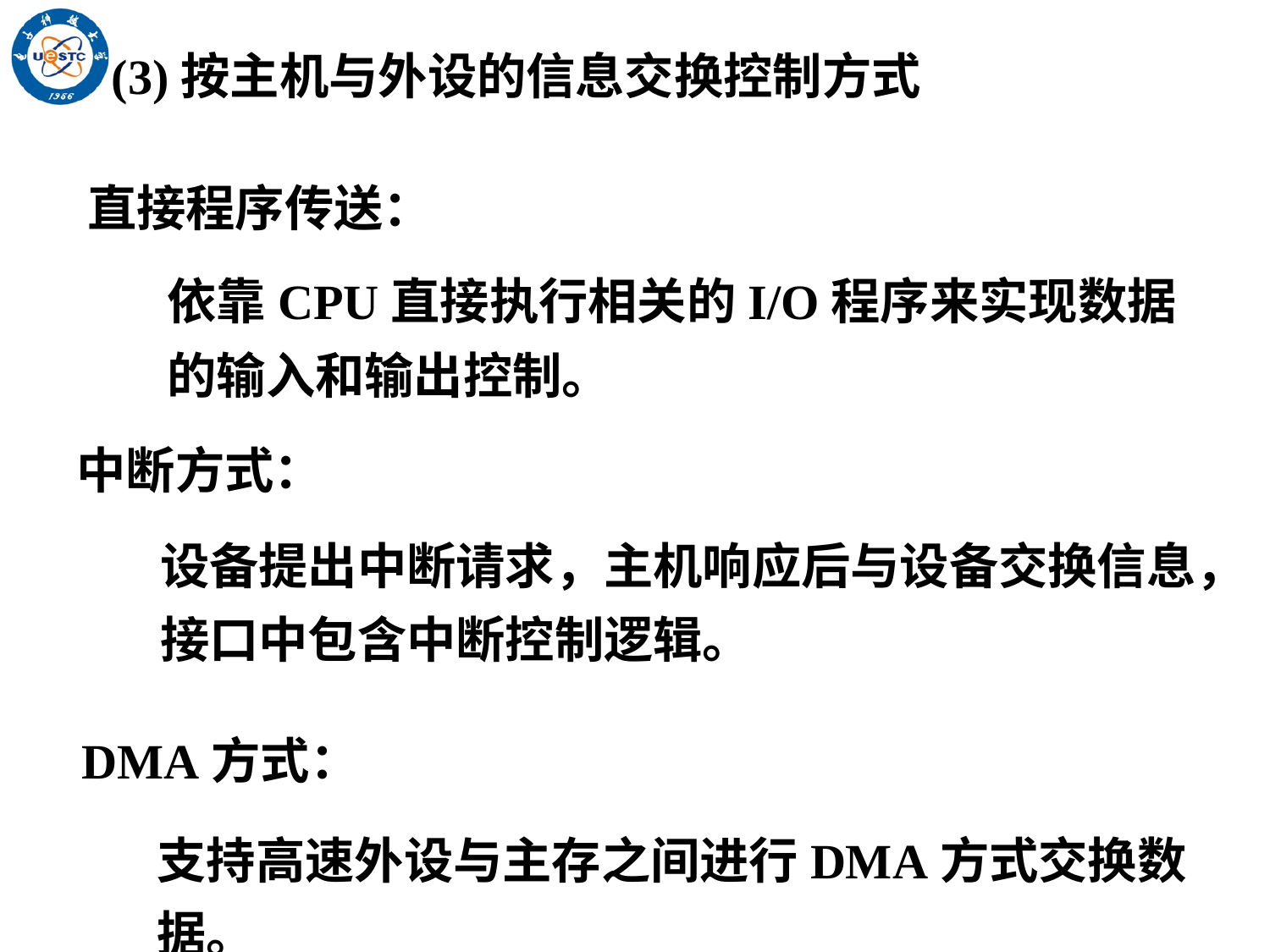

(3)按主机与外设的信息交换控制方式
直接程序传送：
依靠CPU直接执行相关的I/O程序来实现数据的输入和输出控制。
中断方式：
设备提出中断请求，主机响应后与设备交换信息，接口中包含中断控制逻辑。
DMA方式：
支持高速外设与主存之间进行DMA方式交换数据。